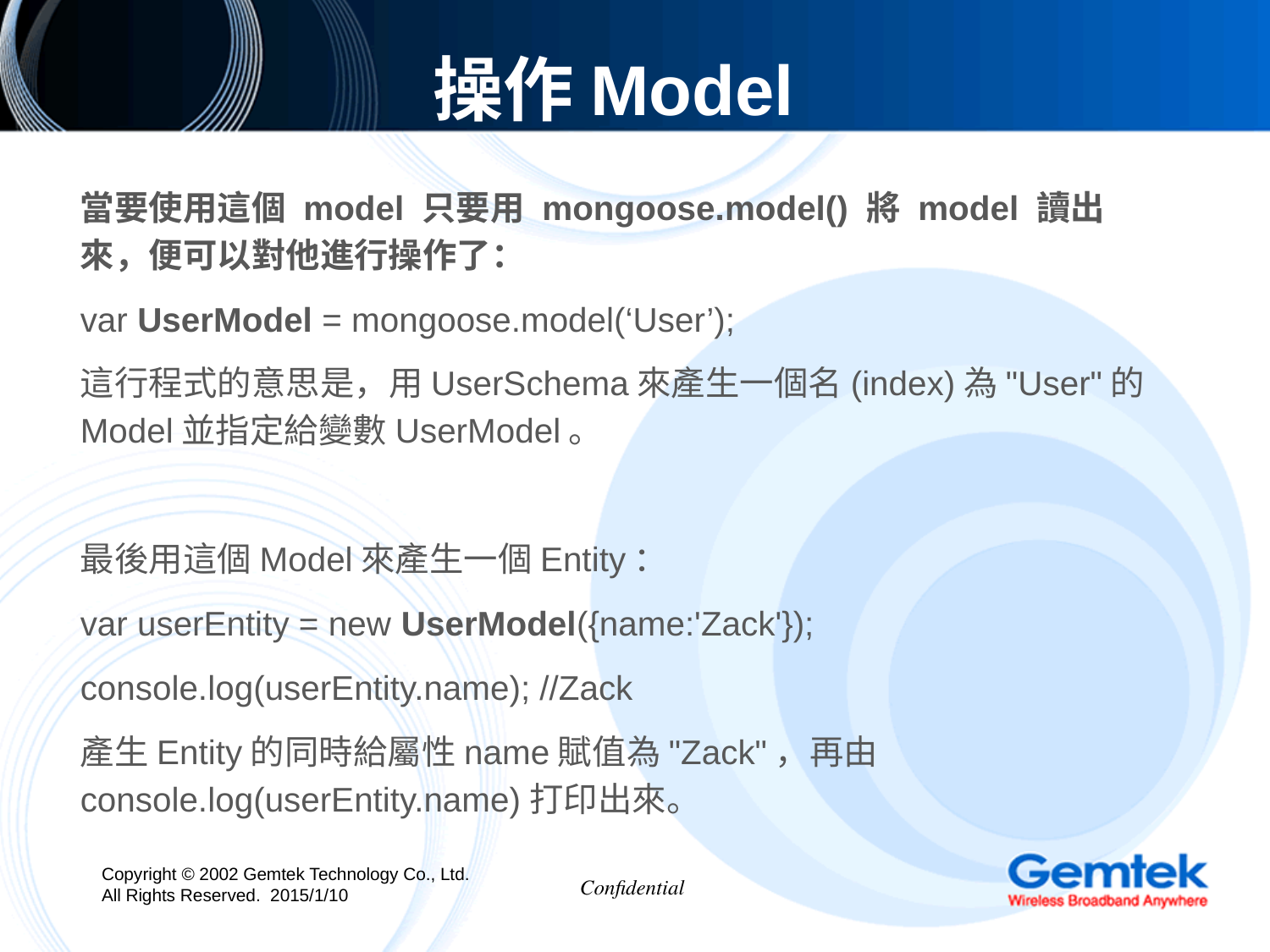

# 操作Model
當要使用這個 model 只要用 mongoose.model() 將 model 讀出來，便可以對他進行操作了：
var UserModel = mongoose.model(‘User’);
這行程式的意思是，用UserSchema來產生一個名(index)為"User"的Model並指定給變數UserModel。

最後用這個Model來產生一個Entity：
var userEntity = new UserModel({name:'Zack'});
console.log(userEntity.name); //Zack
產生Entity的同時給屬性name賦值為"Zack"，再由console.log(userEntity.name)打印出來。